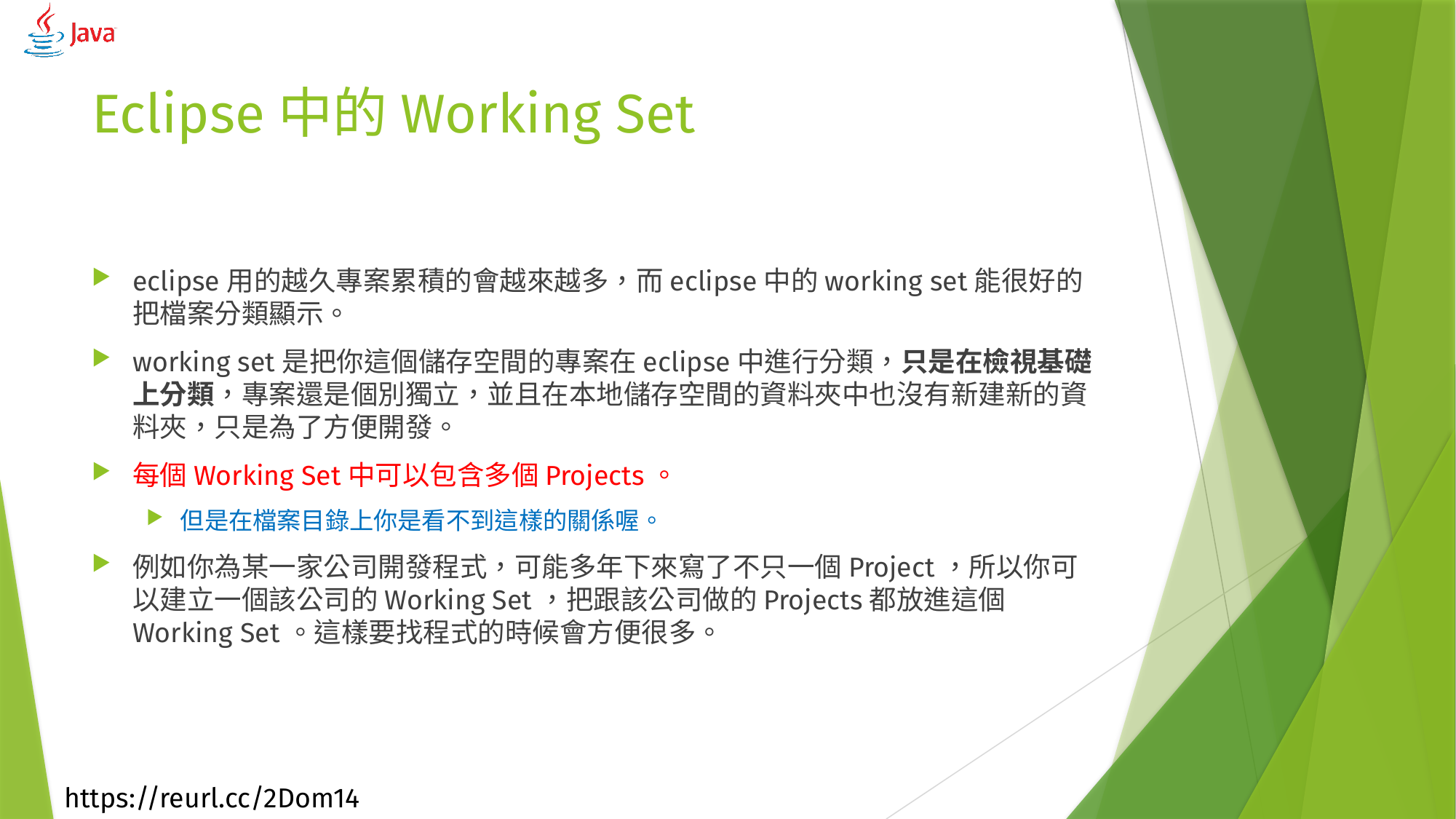

# Eclipse中的Working Set
eclipse用的越久專案累積的會越來越多，而eclipse中的working set能很好的把檔案分類顯示。
working set是把你這個儲存空間的專案在eclipse中進行分類，只是在檢視基礎上分類，專案還是個別獨立，並且在本地儲存空間的資料夾中也沒有新建新的資料夾，只是為了方便開發。
每個Working Set中可以包含多個Projects。
但是在檔案目錄上你是看不到這樣的關係喔。
例如你為某一家公司開發程式，可能多年下來寫了不只一個Project，所以你可以建立一個該公司的Working Set，把跟該公司做的Projects都放進這個Working Set。這樣要找程式的時候會方便很多。